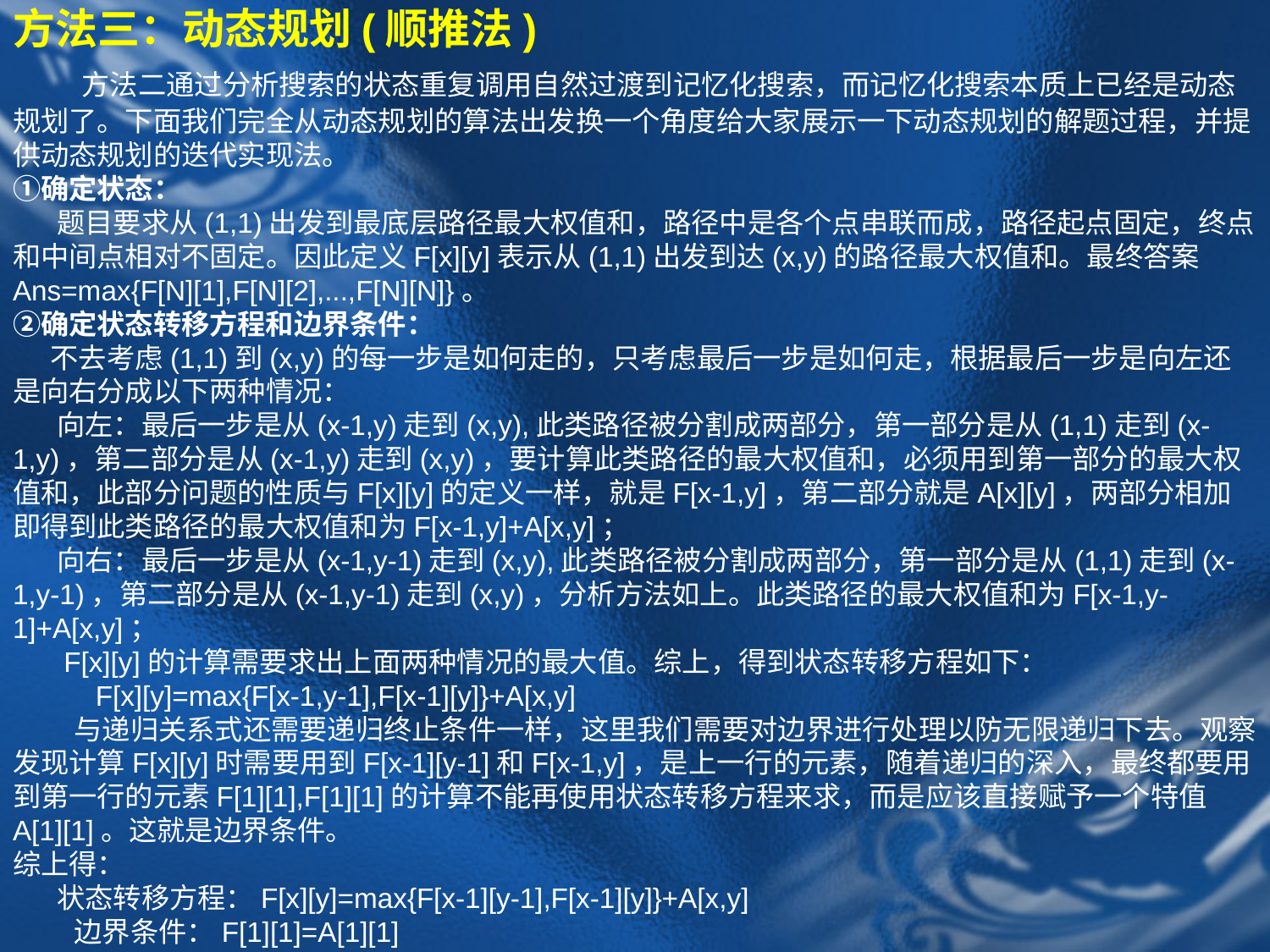

# 方法三：动态规划(顺推法) 方法二通过分析搜索的状态重复调用自然过渡到记忆化搜索，而记忆化搜索本质上已经是动态规划了。下面我们完全从动态规划的算法出发换一个角度给大家展示一下动态规划的解题过程，并提供动态规划的迭代实现法。 ①确定状态： 题目要求从(1,1)出发到最底层路径最大权值和，路径中是各个点串联而成，路径起点固定，终点和中间点相对不固定。因此定义F[x][y]表示从(1,1)出发到达(x,y)的路径最大权值和。最终答案Ans=max{F[N][1],F[N][2],...,F[N][N]}。 ②确定状态转移方程和边界条件： 不去考虑(1,1)到(x,y)的每一步是如何走的，只考虑最后一步是如何走，根据最后一步是向左还是向右分成以下两种情况： 向左：最后一步是从(x-1,y)走到(x,y),此类路径被分割成两部分，第一部分是从(1,1)走到(x-1,y)，第二部分是从(x-1,y)走到(x,y)，要计算此类路径的最大权值和，必须用到第一部分的最大权值和，此部分问题的性质与F[x][y]的定义一样，就是F[x-1,y]，第二部分就是A[x][y]，两部分相加即得到此类路径的最大权值和为F[x-1,y]+A[x,y]； 向右：最后一步是从(x-1,y-1)走到(x,y),此类路径被分割成两部分，第一部分是从(1,1)走到(x-1,y-1)，第二部分是从(x-1,y-1)走到(x,y)，分析方法如上。此类路径的最大权值和为F[x-1,y-1]+A[x,y]； F[x][y]的计算需要求出上面两种情况的最大值。综上，得到状态转移方程如下： F[x][y]=max{F[x-1,y-1],F[x-1][y]}+A[x,y] 与递归关系式还需要递归终止条件一样，这里我们需要对边界进行处理以防无限递归下去。观察发现计算F[x][y]时需要用到F[x-1][y-1]和F[x-1,y]，是上一行的元素，随着递归的深入，最终都要用到第一行的元素F[1][1],F[1][1]的计算不能再使用状态转移方程来求，而是应该直接赋予一个特值A[1][1]。这就是边界条件。 综上得： 状态转移方程：F[x][y]=max{F[x-1][y-1],F[x-1][y]}+A[x,y] 边界条件：F[1][1]=A[1][1]